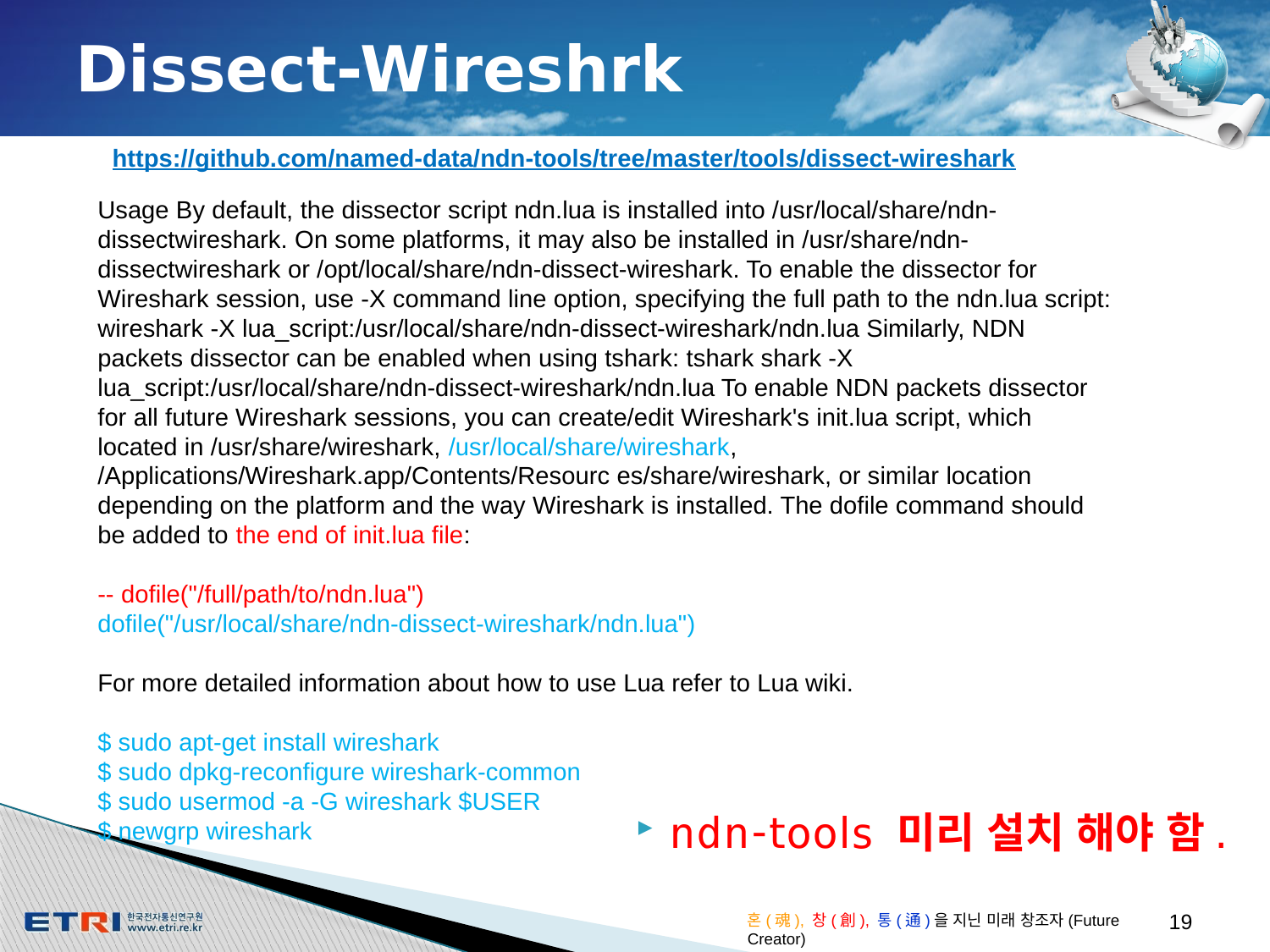

# Dissect-Wireshrk
https://github.com/named-data/ndn-tools/tree/master/tools/dissect-wireshark
Usage By default, the dissector script ndn.lua is installed into /usr/local/share/ndn-dissectwireshark. On some platforms, it may also be installed in /usr/share/ndn-dissectwireshark or /opt/local/share/ndn-dissect-wireshark. To enable the dissector for Wireshark session, use -X command line option, specifying the full path to the ndn.lua script: wireshark -X lua_script:/usr/local/share/ndn-dissect-wireshark/ndn.lua Similarly, NDN packets dissector can be enabled when using tshark: tshark shark -X lua_script:/usr/local/share/ndn-dissect-wireshark/ndn.lua To enable NDN packets dissector for all future Wireshark sessions, you can create/edit Wireshark's init.lua script, which located in /usr/share/wireshark, /usr/local/share/wireshark, /Applications/Wireshark.app/Contents/Resourc es/share/wireshark, or similar location depending on the platform and the way Wireshark is installed. The dofile command should be added to the end of init.lua file:

-- dofile("/full/path/to/ndn.lua")
dofile("/usr/local/share/ndn-dissect-wireshark/ndn.lua")

For more detailed information about how to use Lua refer to Lua wiki.

$ sudo apt-get install wireshark
$ sudo dpkg-reconfigure wireshark-common
$ sudo usermod -a -G wireshark $USER
$ newgrp wireshark
ndn-tools 미리 설치 해야 함.
19